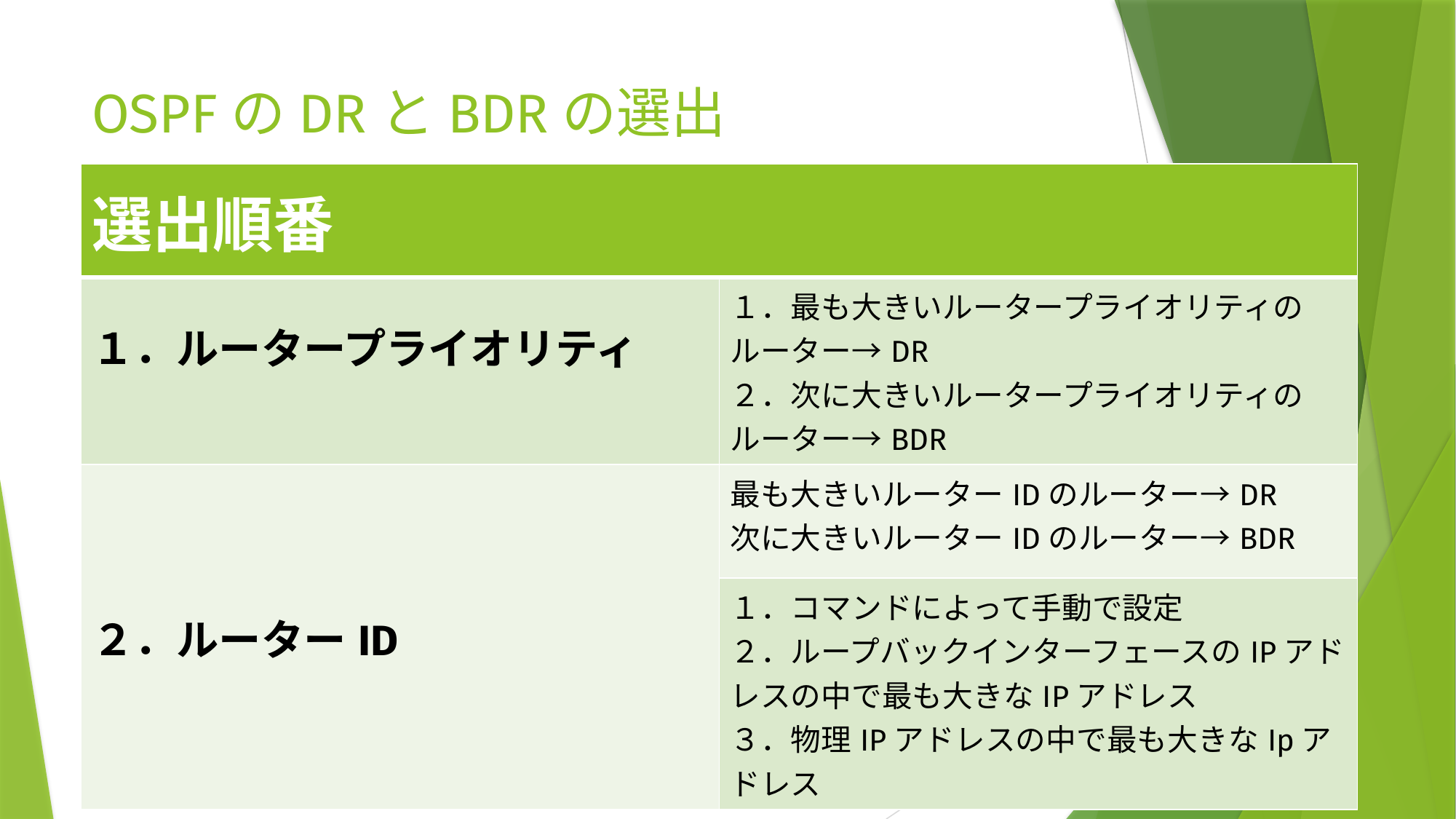

# OSPFのDRとBDRの選出
| 選出順番 |  |
| --- | --- |
| １．ルータープライオリティ | １．最も大きいルータープライオリティのルーター→DR ２．次に大きいルータープライオリティのルーター→BDR |
| ２．ルーターID | 最も大きいルーターIDのルーター→DR 次に大きいルーターIDのルーター→BDR |
|  | １．コマンドによって手動で設定 ２．ループバックインターフェースのIPアドレスの中で最も大きなIPアドレス ３．物理IPアドレスの中で最も大きなIpアドレス |